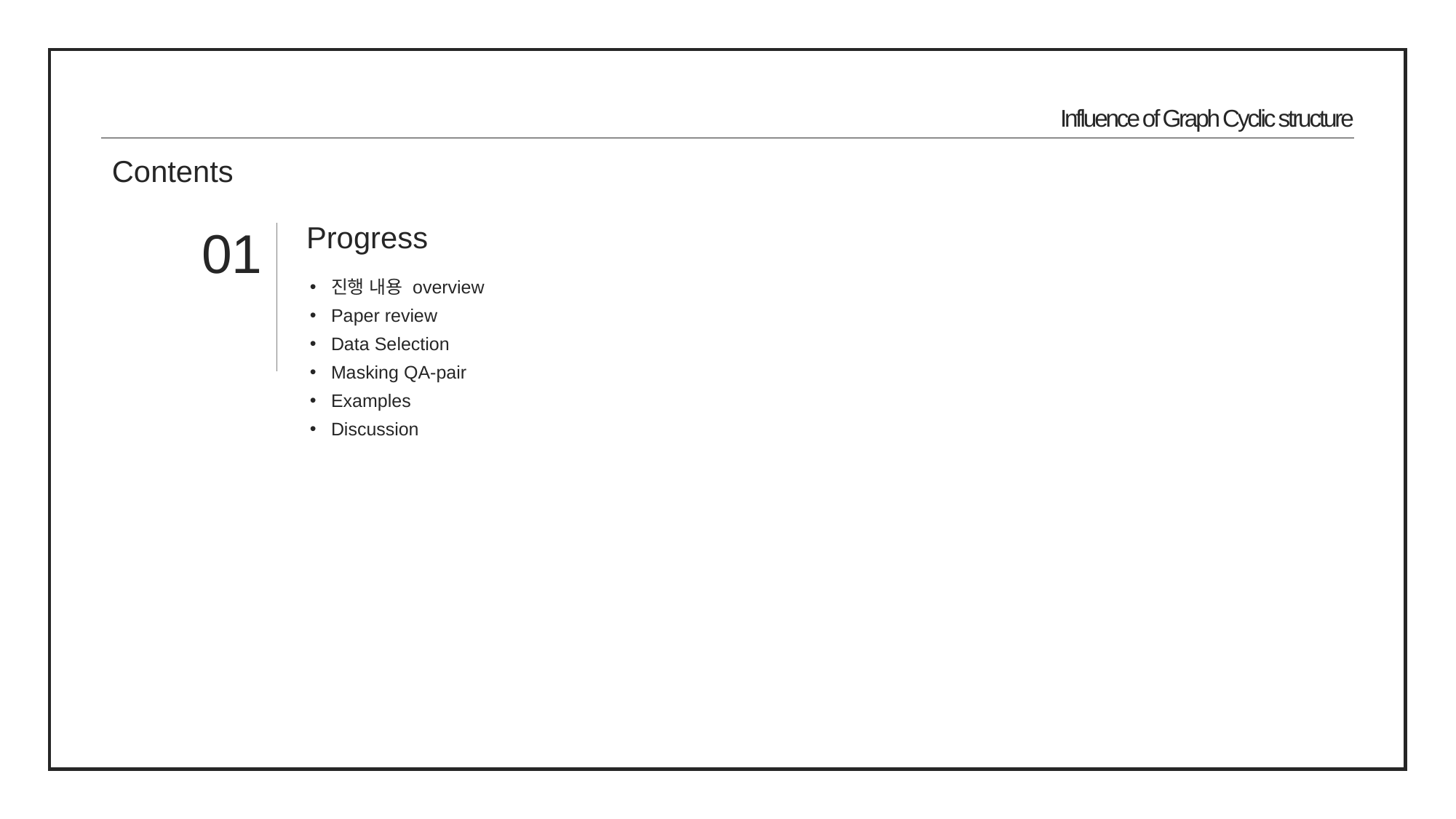

Influence of Graph Cyclic structure
Contents
01
Progress

진행 내용 overview
Paper review
Data Selection
Masking QA-pair
Examples
Discussion